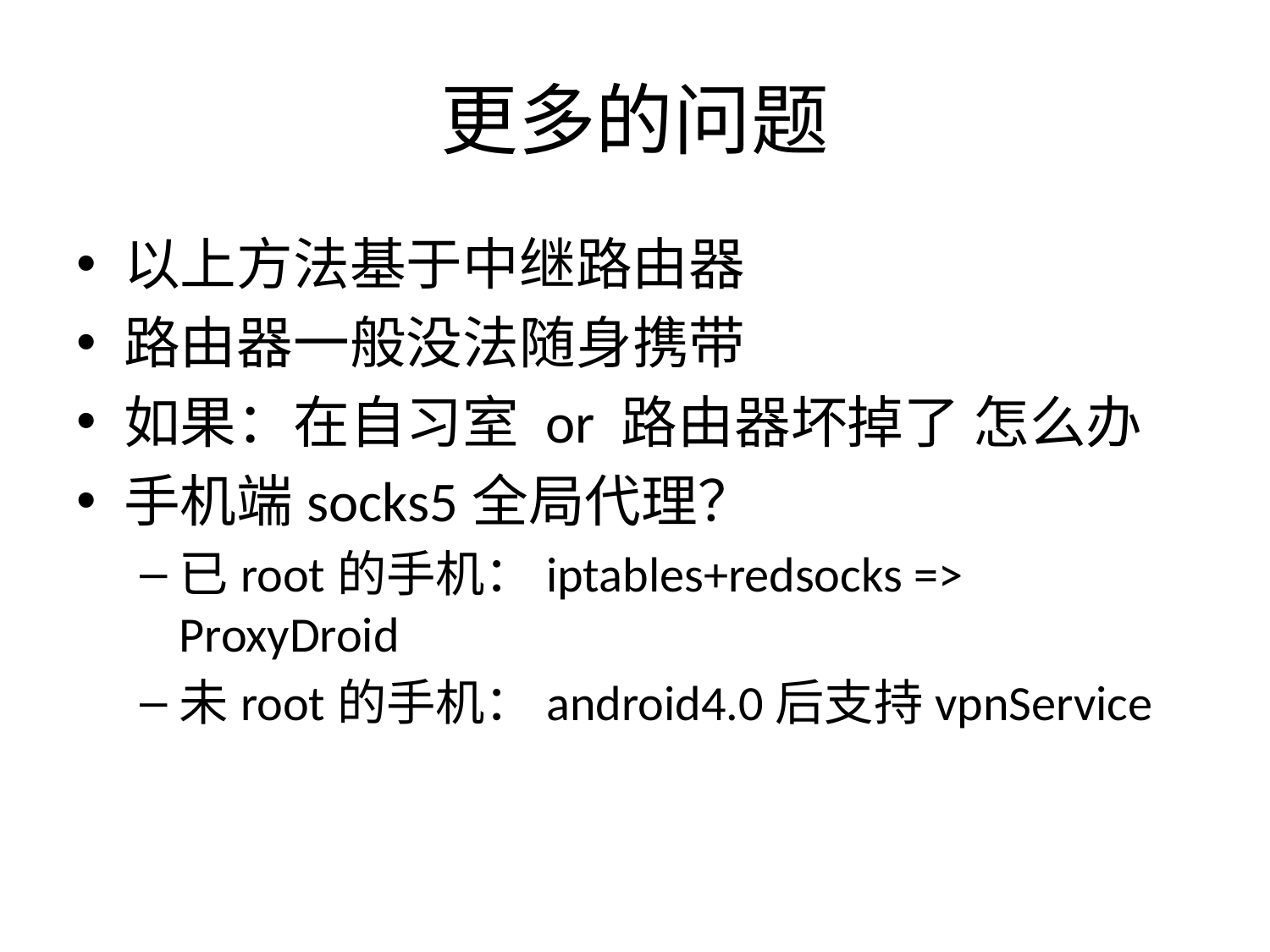

# 更多的问题
以上方法基于中继路由器
路由器一般没法随身携带
如果：在自习室 or 路由器坏掉了 怎么办
手机端socks5全局代理？
已root的手机：iptables+redsocks => ProxyDroid
未root的手机：android4.0后支持vpnService